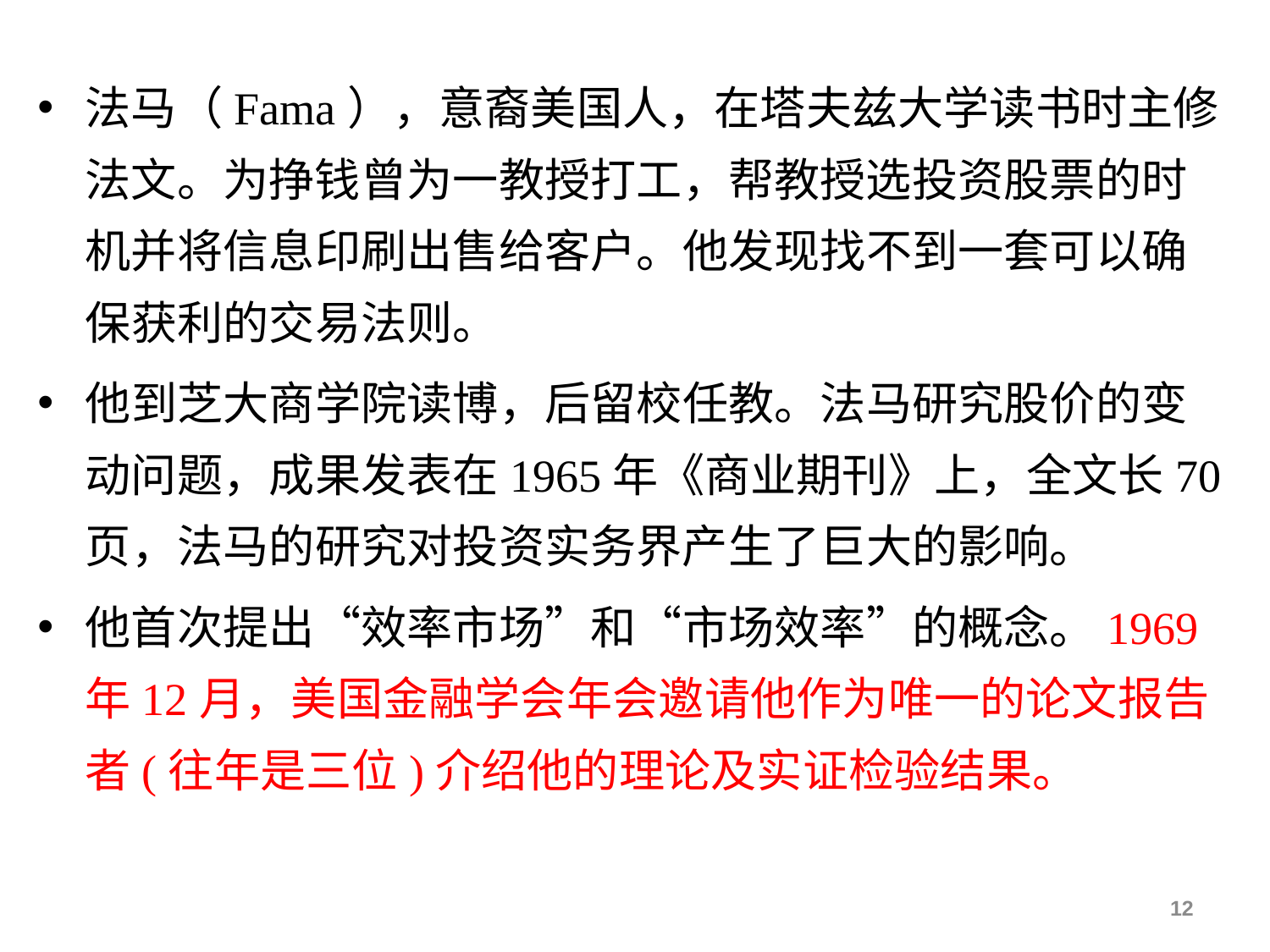

法马（Fama），意裔美国人，在塔夫兹大学读书时主修法文。为挣钱曾为一教授打工，帮教授选投资股票的时机并将信息印刷出售给客户。他发现找不到一套可以确保获利的交易法则。
他到芝大商学院读博，后留校任教。法马研究股价的变动问题，成果发表在1965年《商业期刊》上，全文长70页，法马的研究对投资实务界产生了巨大的影响。
他首次提出“效率市场”和“市场效率”的概念。1969年12月，美国金融学会年会邀请他作为唯一的论文报告者(往年是三位)介绍他的理论及实证检验结果。
12